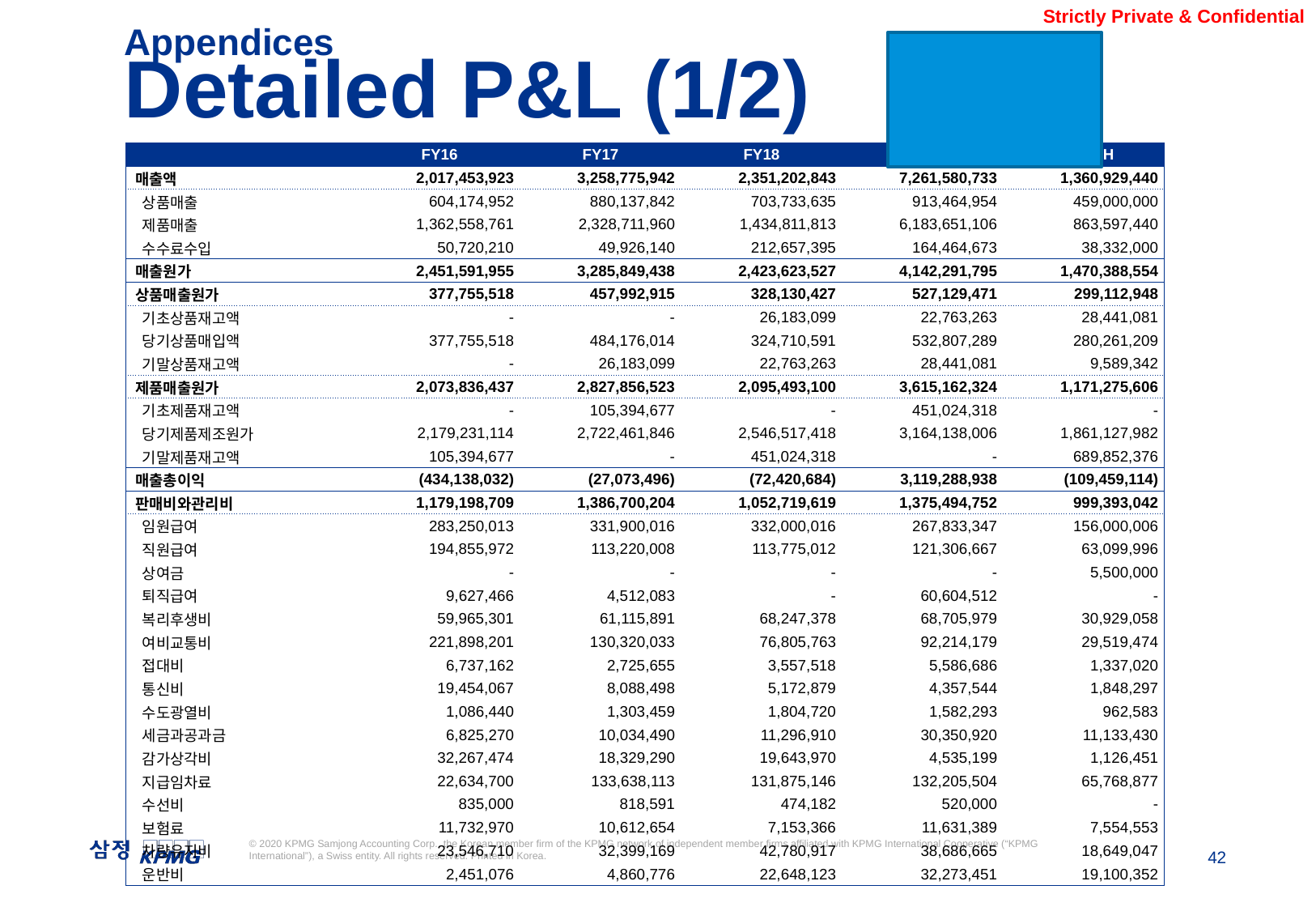

Appendices

Detailed P&L (1/2)
|  | FY16 | FY17 | FY18 | FY19 | FY20 1H |
| --- | --- | --- | --- | --- | --- |
| 매출액 | 2,017,453,923 | 3,258,775,942 | 2,351,202,843 | 7,261,580,733 | 1,360,929,440 |
| 상품매출 | 604,174,952 | 880,137,842 | 703,733,635 | 913,464,954 | 459,000,000 |
| 제품매출 | 1,362,558,761 | 2,328,711,960 | 1,434,811,813 | 6,183,651,106 | 863,597,440 |
| 수수료수입 | 50,720,210 | 49,926,140 | 212,657,395 | 164,464,673 | 38,332,000 |
| 매출원가 | 2,451,591,955 | 3,285,849,438 | 2,423,623,527 | 4,142,291,795 | 1,470,388,554 |
| 상품매출원가 | 377,755,518 | 457,992,915 | 328,130,427 | 527,129,471 | 299,112,948 |
| 기초상품재고액 | - | - | 26,183,099 | 22,763,263 | 28,441,081 |
| 당기상품매입액 | 377,755,518 | 484,176,014 | 324,710,591 | 532,807,289 | 280,261,209 |
| 기말상품재고액 | - | 26,183,099 | 22,763,263 | 28,441,081 | 9,589,342 |
| 제품매출원가 | 2,073,836,437 | 2,827,856,523 | 2,095,493,100 | 3,615,162,324 | 1,171,275,606 |
| 기초제품재고액 | - | 105,394,677 | - | 451,024,318 | - |
| 당기제품제조원가 | 2,179,231,114 | 2,722,461,846 | 2,546,517,418 | 3,164,138,006 | 1,861,127,982 |
| 기말제품재고액 | 105,394,677 | - | 451,024,318 | - | 689,852,376 |
| 매출총이익 | (434,138,032) | (27,073,496) | (72,420,684) | 3,119,288,938 | (109,459,114) |
| 판매비와관리비 | 1,179,198,709 | 1,386,700,204 | 1,052,719,619 | 1,375,494,752 | 999,393,042 |
| 임원급여 | 283,250,013 | 331,900,016 | 332,000,016 | 267,833,347 | 156,000,006 |
| 직원급여 | 194,855,972 | 113,220,008 | 113,775,012 | 121,306,667 | 63,099,996 |
| 상여금 | - | - | - | - | 5,500,000 |
| 퇴직급여 | 9,627,466 | 4,512,083 | - | 60,604,512 | - |
| 복리후생비 | 59,965,301 | 61,115,891 | 68,247,378 | 68,705,979 | 30,929,058 |
| 여비교통비 | 221,898,201 | 130,320,033 | 76,805,763 | 92,214,179 | 29,519,474 |
| 접대비 | 6,737,162 | 2,725,655 | 3,557,518 | 5,586,686 | 1,337,020 |
| 통신비 | 19,454,067 | 8,088,498 | 5,172,879 | 4,357,544 | 1,848,297 |
| 수도광열비 | 1,086,440 | 1,303,459 | 1,804,720 | 1,582,293 | 962,583 |
| 세금과공과금 | 6,825,270 | 10,034,490 | 11,296,910 | 30,350,920 | 11,133,430 |
| 감가상각비 | 32,267,474 | 18,329,290 | 19,643,970 | 4,535,199 | 1,126,451 |
| 지급임차료 | 22,634,700 | 133,638,113 | 131,875,146 | 132,205,504 | 65,768,877 |
| 수선비 | 835,000 | 818,591 | 474,182 | 520,000 | - |
| 보험료 | 11,732,970 | 10,612,654 | 7,153,366 | 11,631,389 | 7,554,553 |
| 차량유지비 | 23,546,710 | 32,399,169 | 42,780,917 | 38,686,665 | 18,649,047 |
| 운반비 | 2,451,076 | 4,860,776 | 22,648,123 | 32,273,451 | 19,100,352 |